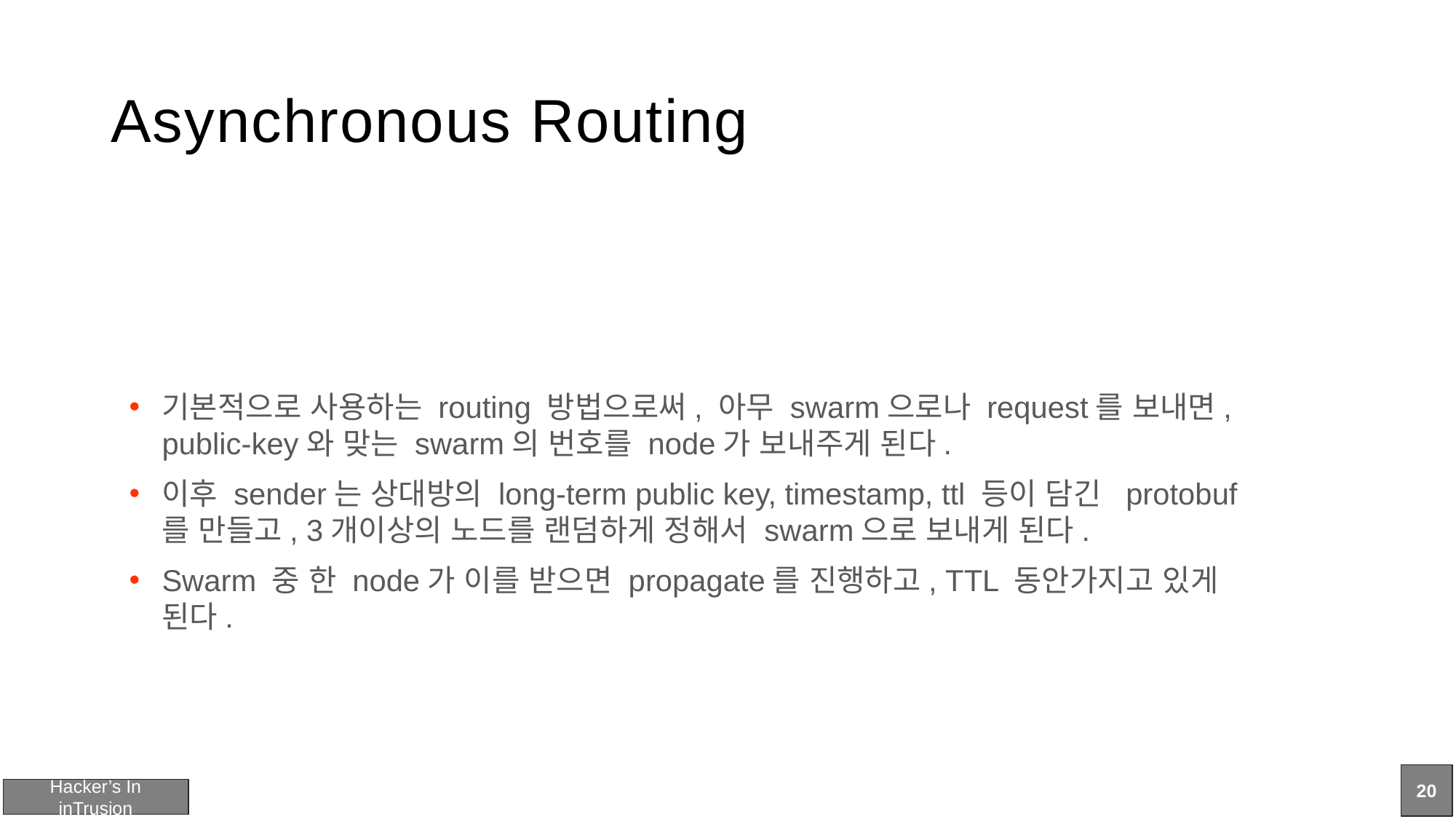

# Asynchronous Routing

기본적으로 사용하는 routing 방법으로써, 아무 swarm으로나 request를 보내면, public-key와 맞는 swarm의 번호를 node가 보내주게 된다.
이후 sender는 상대방의 long-term public key, timestamp, ttl 등이 담긴  protobuf를 만들고, 3개이상의 노드를 랜덤하게 정해서 swarm으로 보내게 된다.
Swarm 중 한 node가 이를 받으면 propagate를 진행하고, TTL 동안가지고 있게 된다.
20
Hacker’s In inTrusion